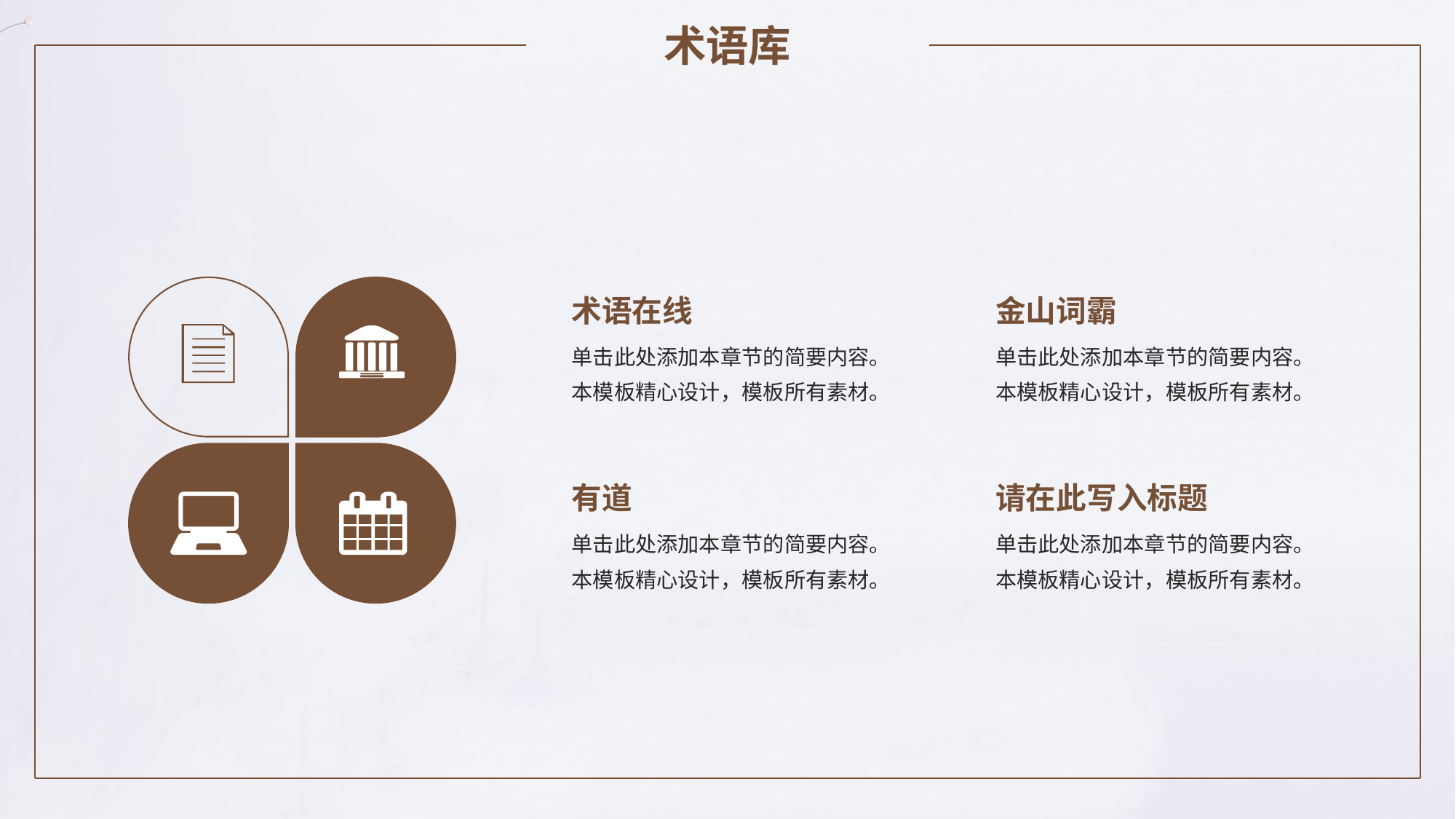

术语库

术语在线
单击此处添加本章节的简要内容。本模板精心设计，模板所有素材。
金山词霸
单击此处添加本章节的简要内容。本模板精心设计，模板所有素材。

有道
单击此处添加本章节的简要内容。本模板精心设计，模板所有素材。
请在此写入标题
单击此处添加本章节的简要内容。本模板精心设计，模板所有素材。